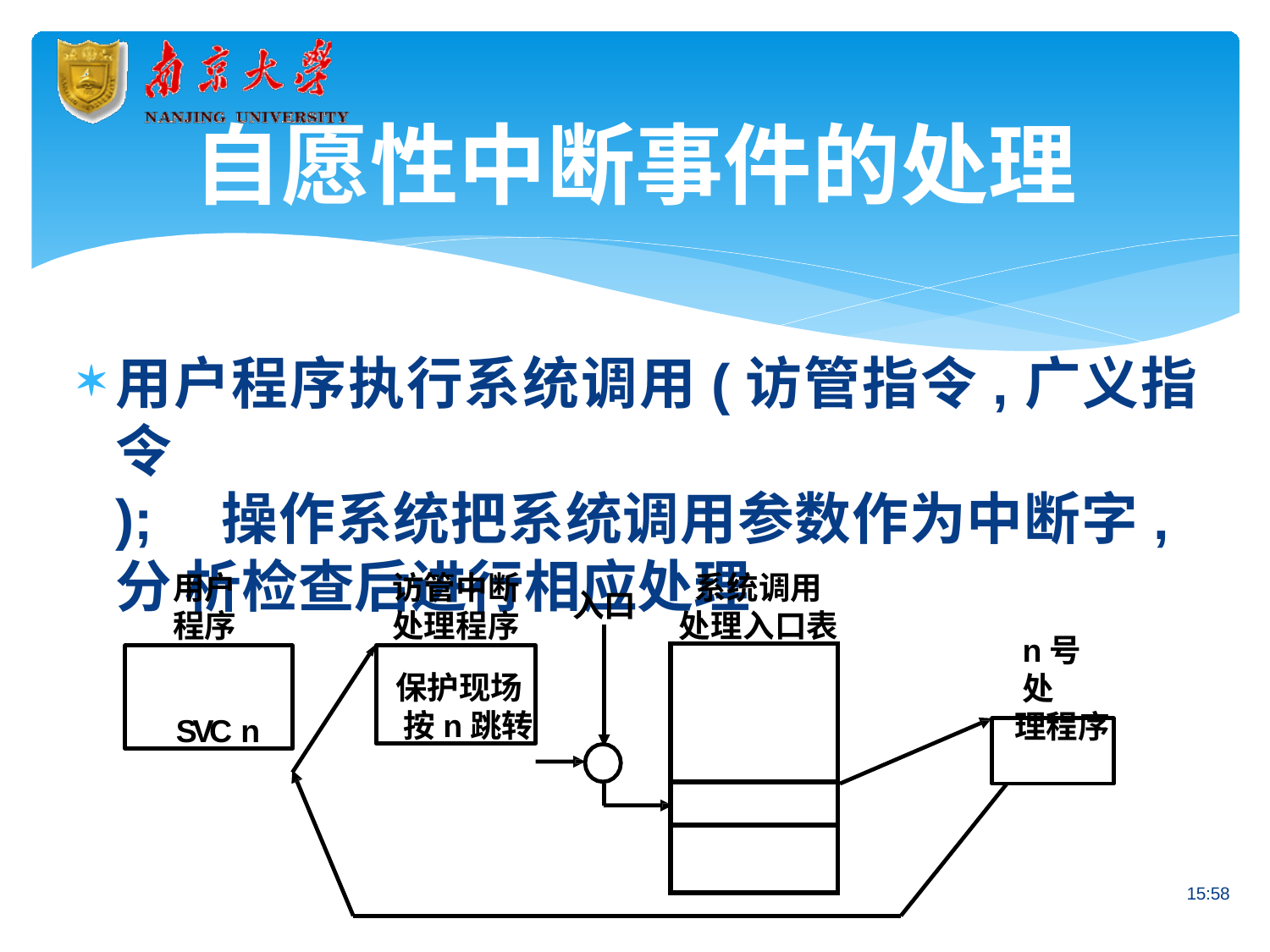

# 自愿性中断事件的处理
用户程序执行系统调用(访管指令,广义指令
);	操作系统把系统调用参数作为中断字,	分 析检查后进行相应处理
用户 程序
访管中断 处理程序
系统调用 处理入口表
入口

n号处
理程序
|  |
| --- |
|  |
|  |

SVC n
保护现场
按n跳转

15:58